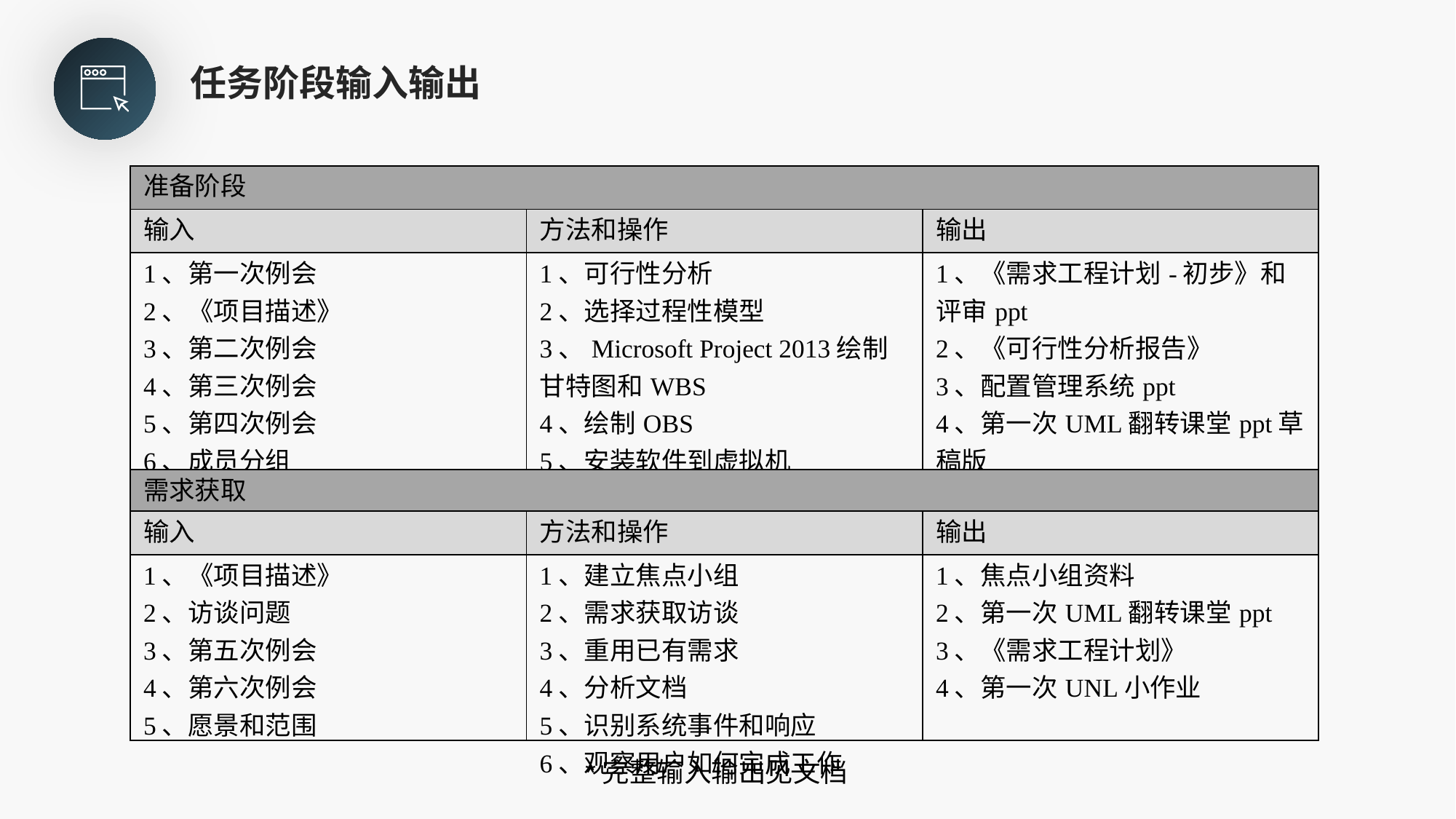

任务阶段输入输出
| 准备阶段 |  |  |
| --- | --- | --- |
| 输入 | 方法和操作 | 输出 |
| 1、第一次例会 2、《项目描述》 3、第二次例会 4、第三次例会 5、第四次例会 6、成员分组 | 1、可行性分析 2、选择过程性模型 3、Microsoft Project 2013绘制甘特图和WBS 4、绘制OBS 5、安装软件到虚拟机 | 1、《需求工程计划-初步》和评审ppt 2、《可行性分析报告》 3、配置管理系统ppt 4、第一次UML翻转课堂ppt草稿版 5、logo |
| 需求获取 |  |  |
| 输入 | 方法和操作 | 输出 |
| 1、《项目描述》 2、访谈问题 3、第五次例会 4、第六次例会 5、愿景和范围 | 1、建立焦点小组 2、需求获取访谈 3、重用已有需求 4、分析文档 5、识别系统事件和响应 6、观察用户如何完成工作 | 1、焦点小组资料 2、第一次UML翻转课堂ppt 3、《需求工程计划》 4、第一次UNL小作业 |
*完整输入输出见文档